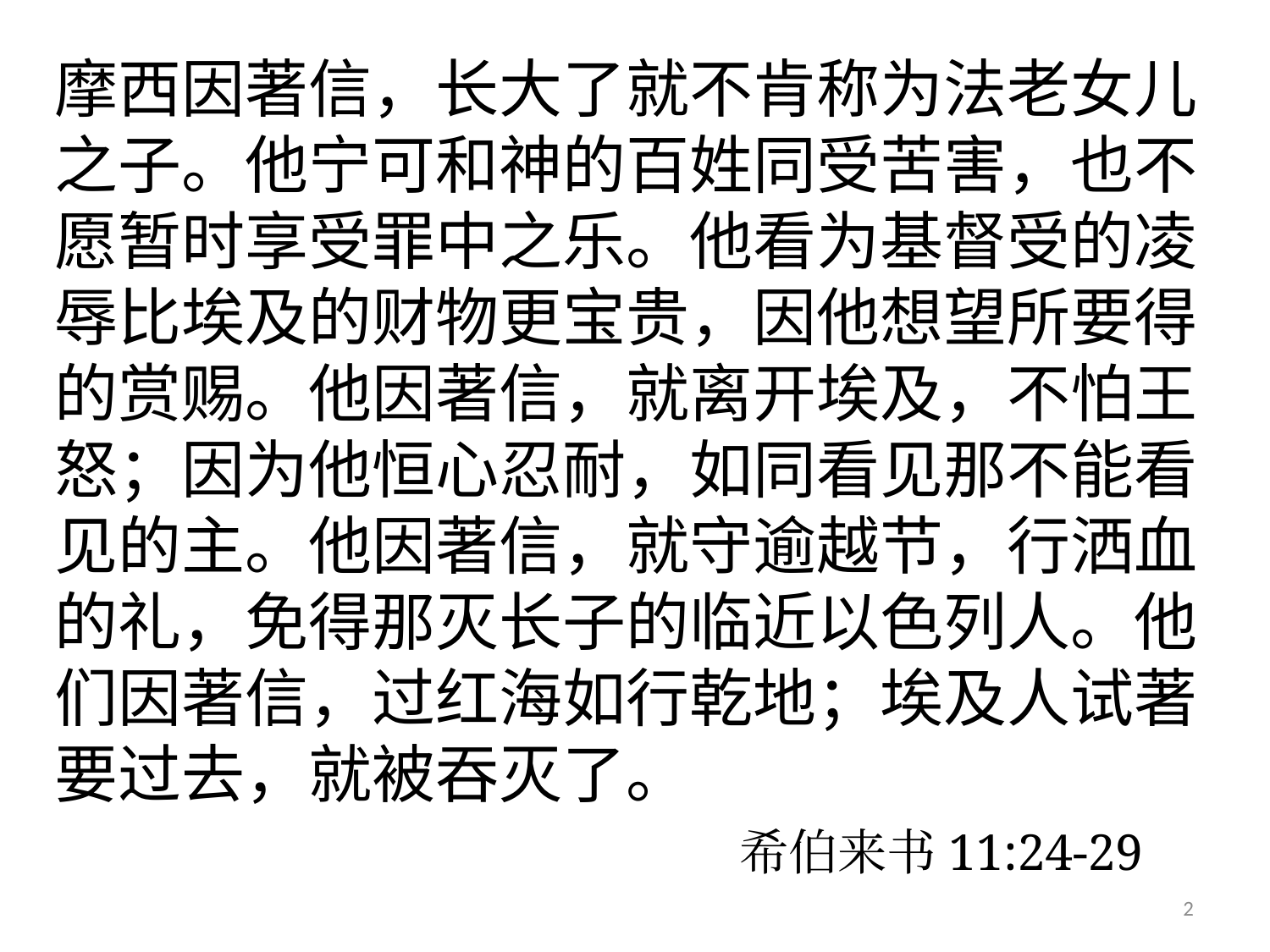

摩西因著信，长大了就不肯称为法老女儿之子。他宁可和神的百姓同受苦害，也不愿暂时享受罪中之乐。他看为基督受的凌辱比埃及的财物更宝贵，因他想望所要得的赏赐。他因著信，就离开埃及，不怕王怒；因为他恒心忍耐，如同看见那不能看见的主。他因著信，就守逾越节，行洒血的礼，免得那灭长子的临近以色列人。他们因著信，过红海如行乾地；埃及人试著要过去，就被吞灭了。
希伯来书11:24-29
2